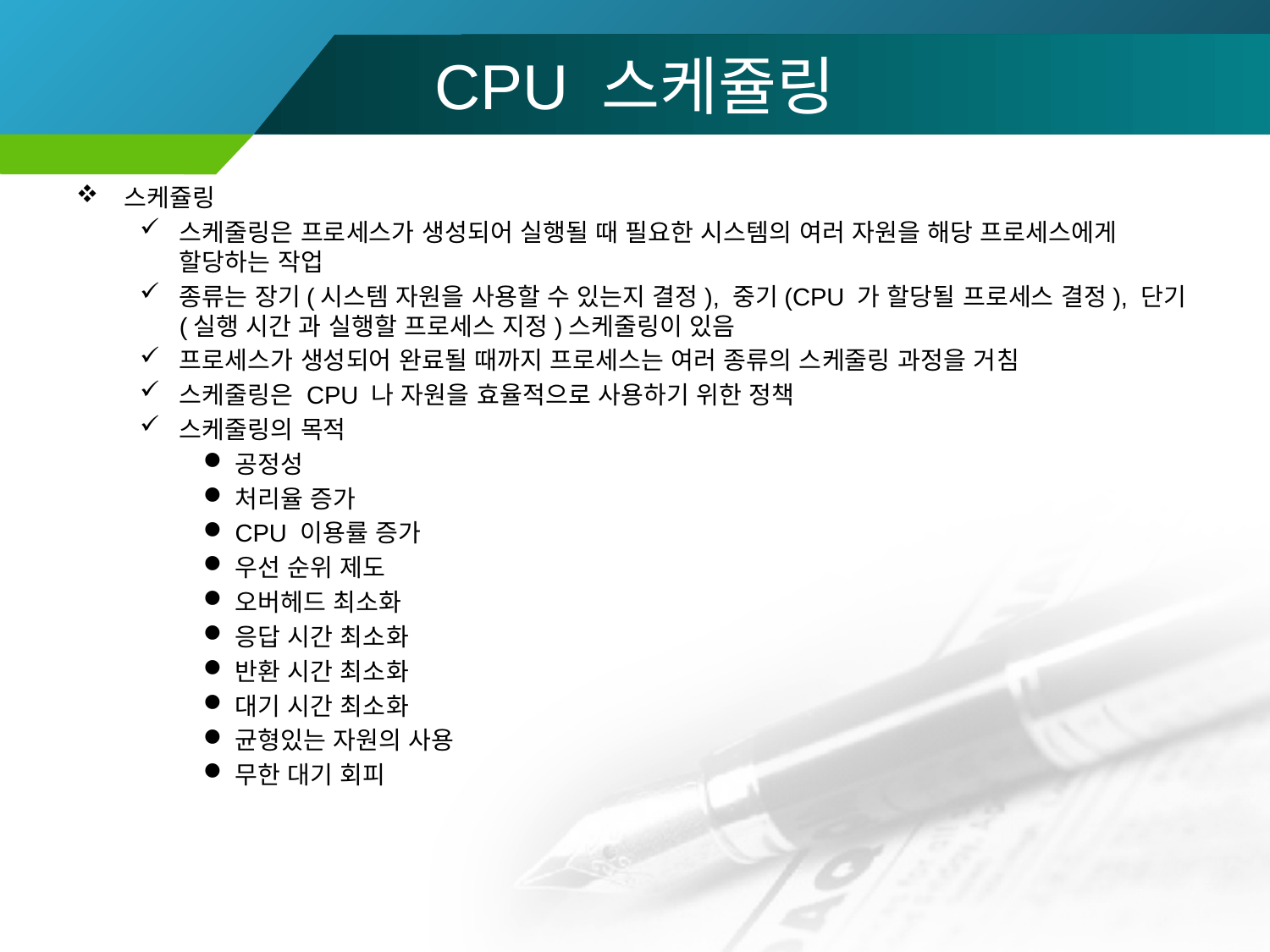

# CPU 스케쥴링
스케쥴링
스케줄링은 프로세스가 생성되어 실행될 때 필요한 시스템의 여러 자원을 해당 프로세스에게 할당하는 작업
종류는 장기(시스템 자원을 사용할 수 있는지 결정), 중기(CPU 가 할당될 프로세스 결정), 단기(실행 시간 과 실행할 프로세스 지정)스케줄링이 있음
프로세스가 생성되어 완료될 때까지 프로세스는 여러 종류의 스케줄링 과정을 거침
스케줄링은 CPU 나 자원을 효율적으로 사용하기 위한 정책
스케줄링의 목적
공정성
처리율 증가
CPU 이용률 증가
우선 순위 제도
오버헤드 최소화
응답 시간 최소화
반환 시간 최소화
대기 시간 최소화
균형있는 자원의 사용
무한 대기 회피